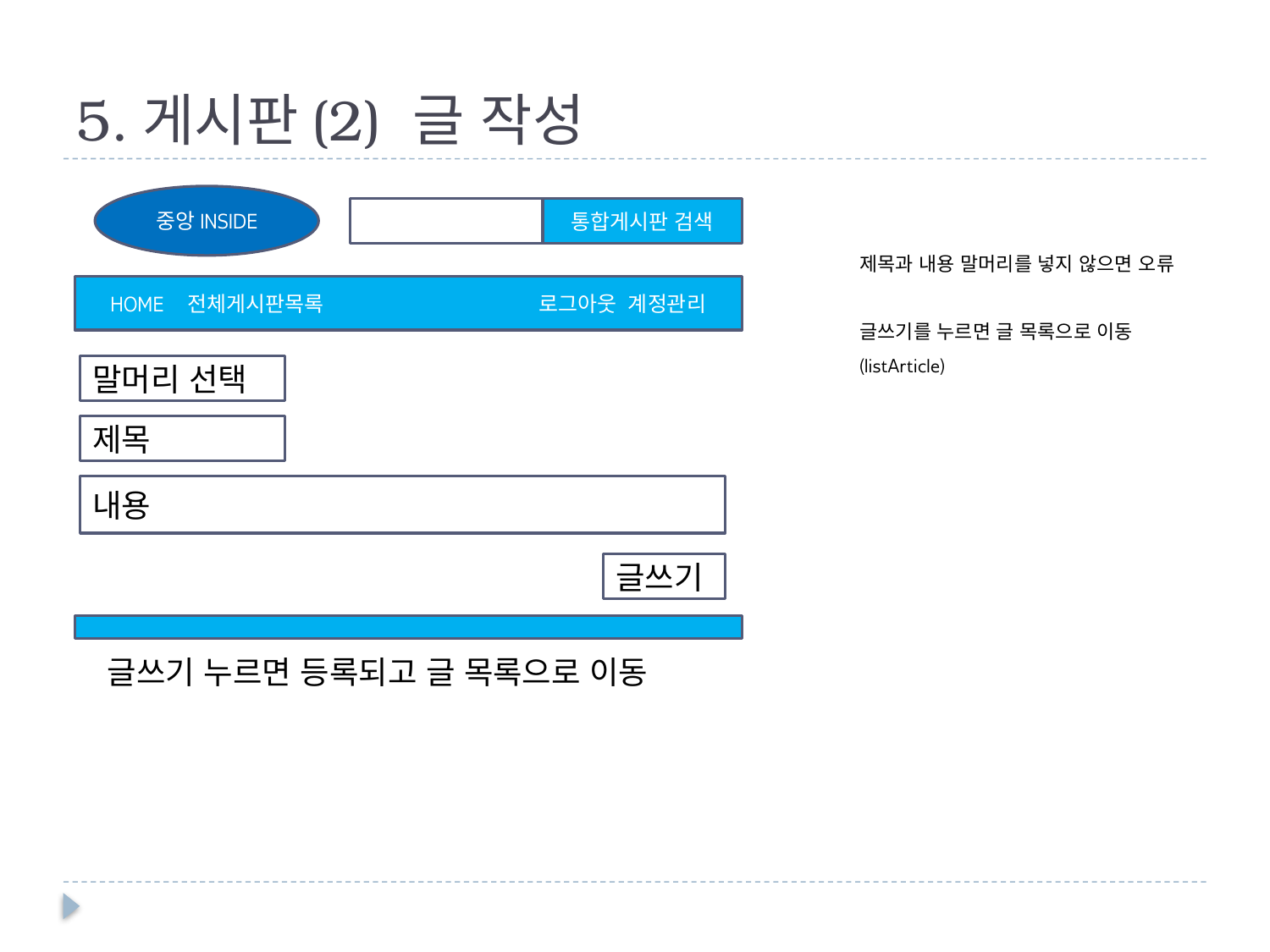

# 5.게시판(2) 글 작성

중앙INSIDE

통합게시판 검색

제목과 내용 말머리를 넣지 않으면 오류

글쓰기를 누르면 글 목록으로 이동
(listArticle)
HOME   전체게시판목록 		        로그아웃  계정관리
말머리 선택
제목
내용
글쓰기

글쓰기 누르면 등록되고 글 목록으로 이동